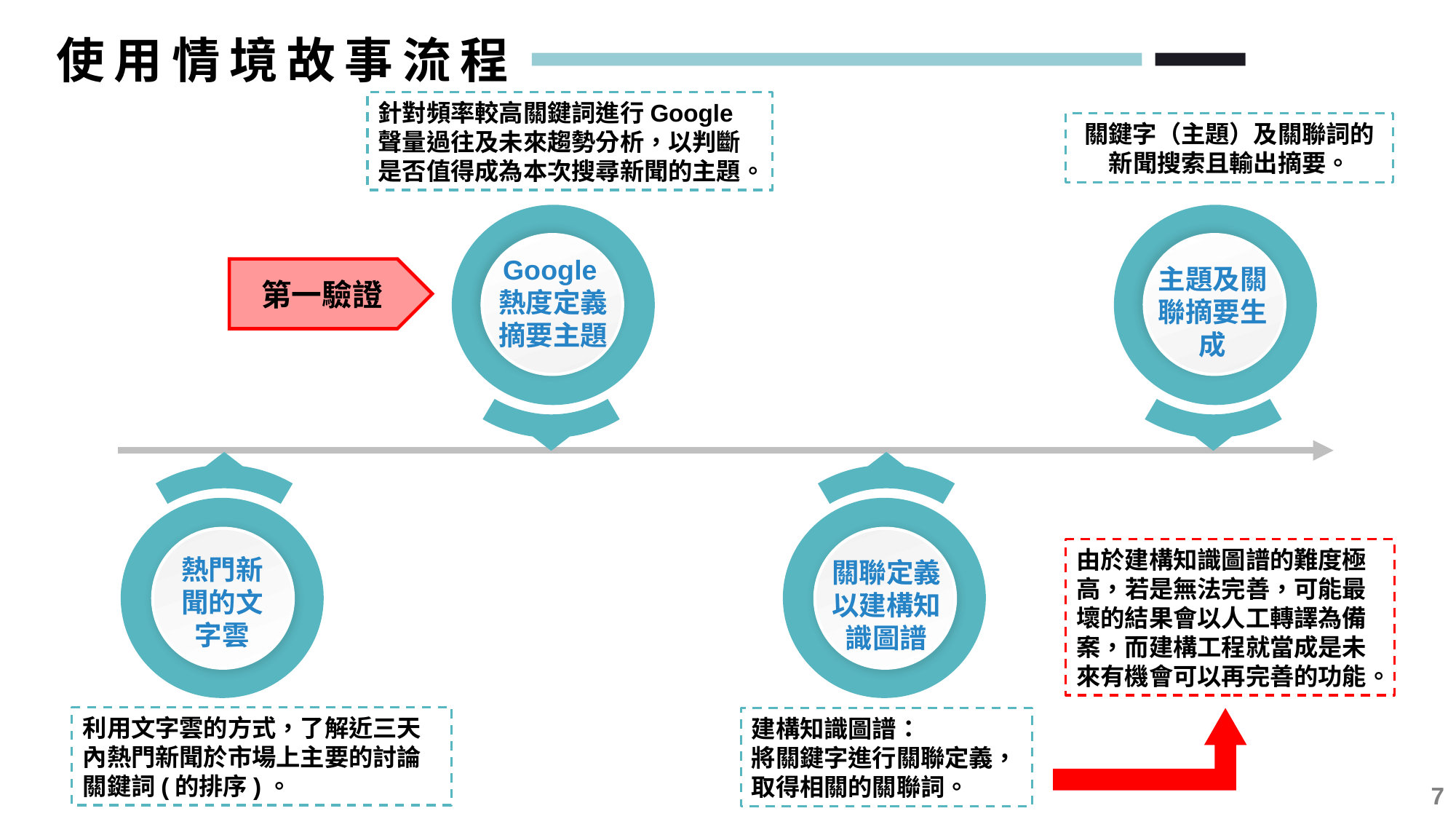

使用情境故事流程

針對頻率較⾼關鍵詞進⾏Google聲量過往及未來趨勢分析，以判斷是否值得成為本次搜尋新聞的主題。
關鍵字（主題）及關聯詞的新聞搜索且輸出摘要。

Google熱度定義摘要主題

主題及關聯摘要生成
第一驗證

熱門新聞的文字雲

關聯定義以建構知識圖譜
由於建構知識圖譜的難度極高，若是無法完善，可能最壞的結果會以人工轉譯為備案，而建構工程就當成是未來有機會可以再完善的功能。
利⽤⽂字雲的⽅式，了解近三天內熱⾨新聞於市場上主要的討論關鍵詞(的排序)。
建構知識圖譜：
將關鍵字進行關聯定義，取得相關的關聯詞。

7